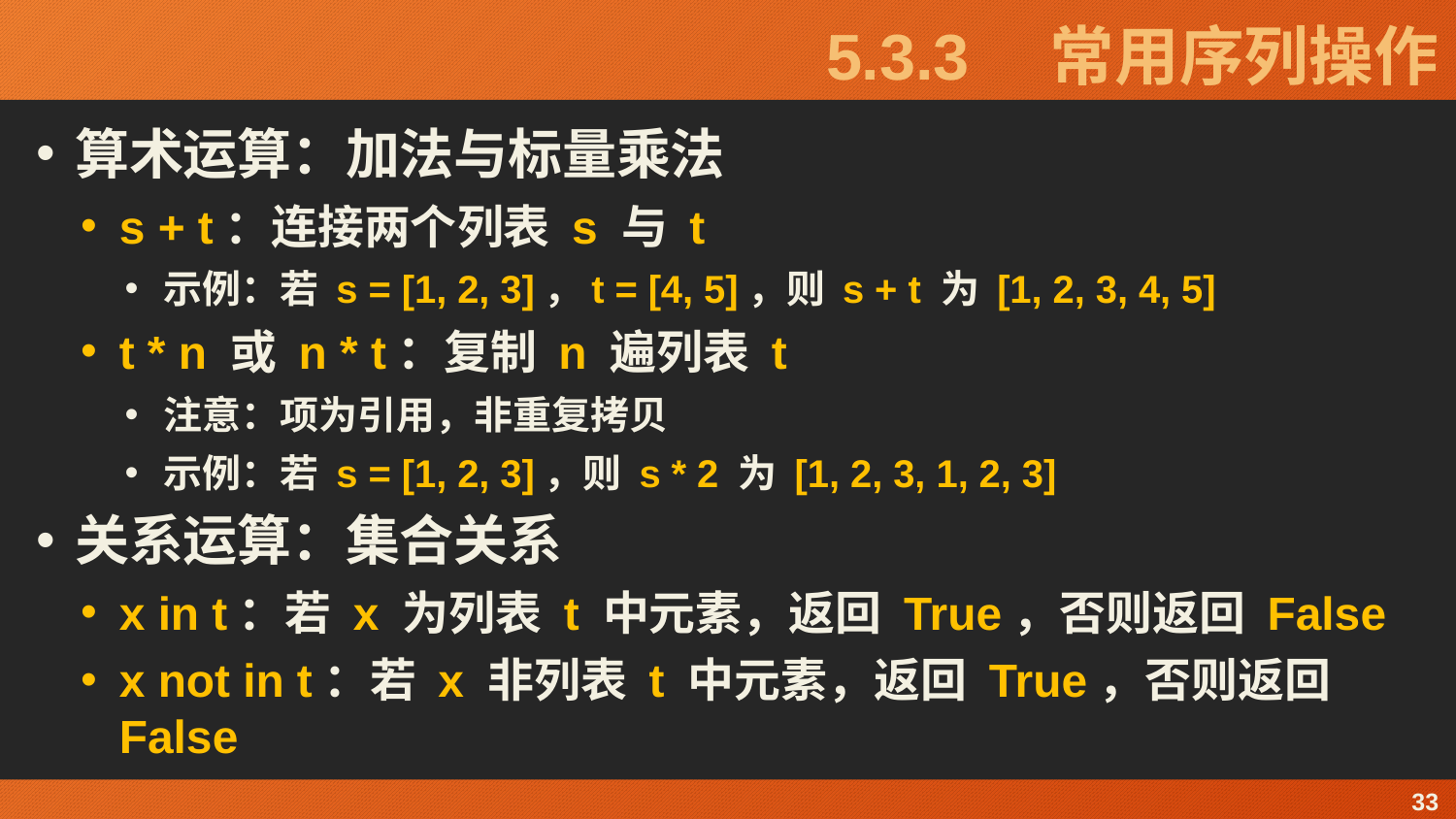

# 5.3.3　常用序列操作
算术运算：加法与标量乘法
s + t：连接两个列表 s 与 t
示例：若 s = [1, 2, 3]，t = [4, 5]，则 s + t 为 [1, 2, 3, 4, 5]
t * n 或 n * t：复制 n 遍列表 t
注意：项为引用，非重复拷贝
示例：若 s = [1, 2, 3]，则 s * 2 为 [1, 2, 3, 1, 2, 3]
关系运算：集合关系
x in t：若 x 为列表 t 中元素，返回 True，否则返回 False
x not in t：若 x 非列表 t 中元素，返回 True，否则返回 False
33